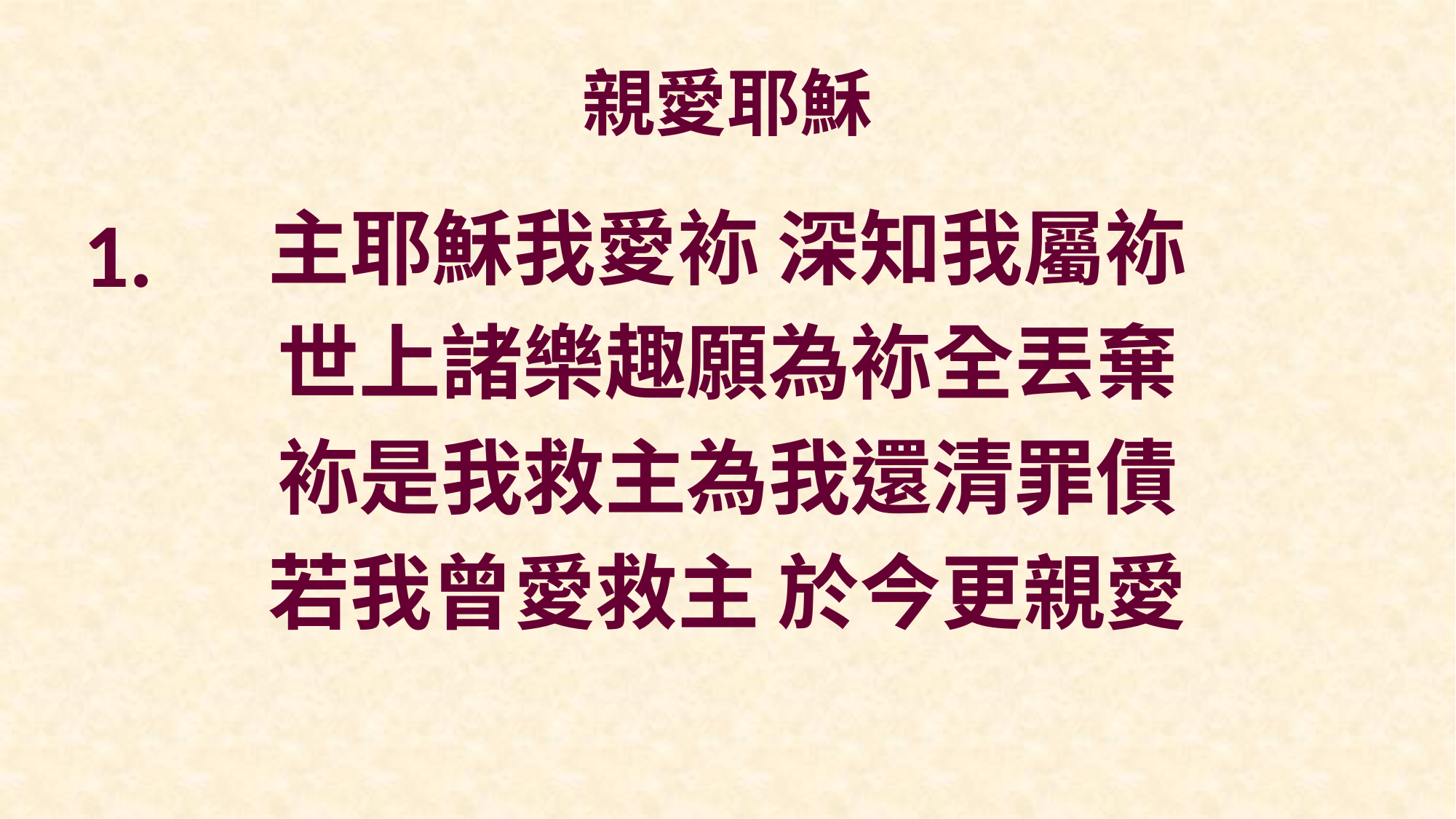

# 親愛耶穌
主耶穌我愛袮 深知我屬袮
世上諸樂趣願為袮全丟棄
袮是我救主為我還清罪債
若我曾愛救主 於今更親愛
1.